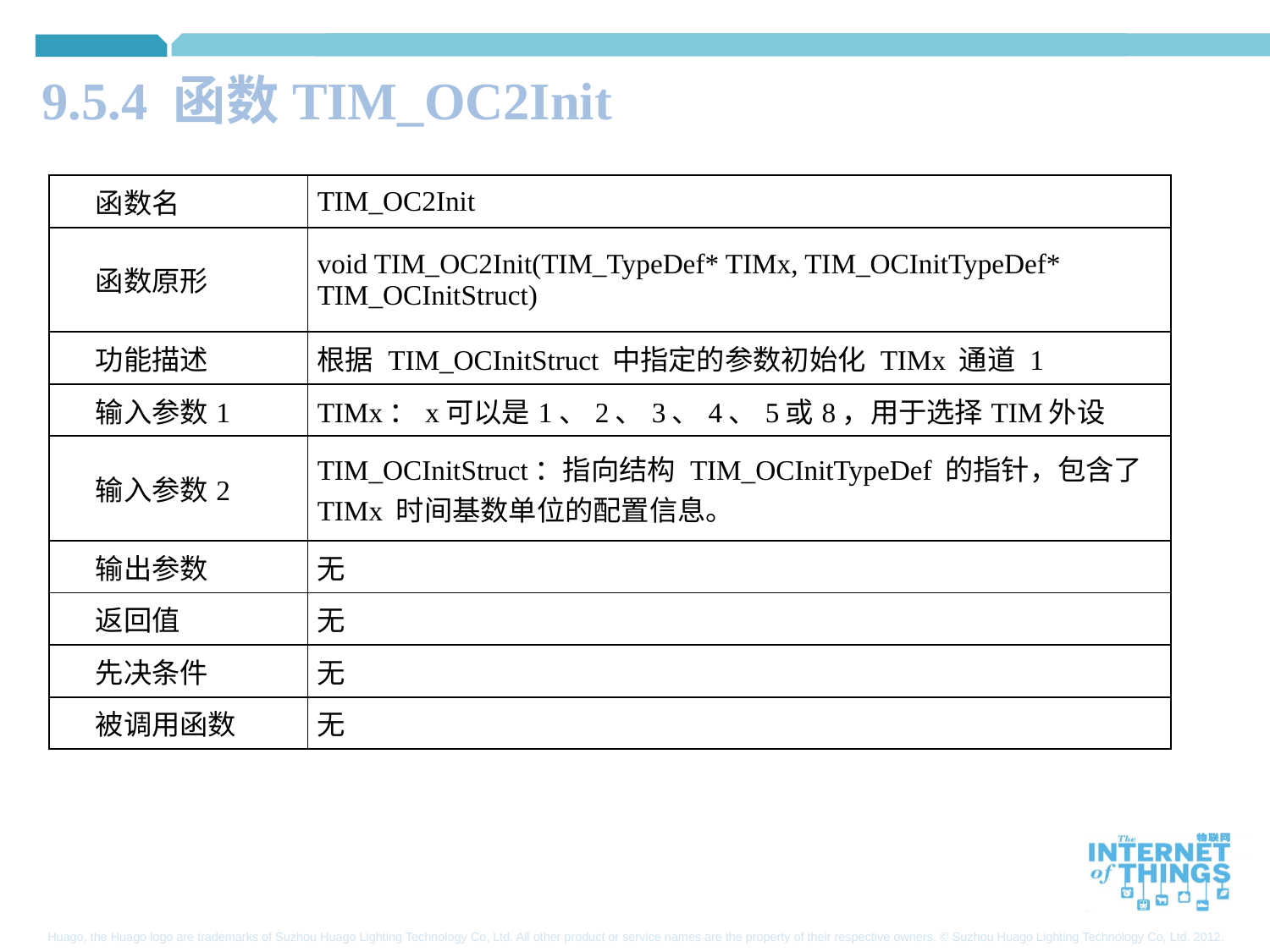

9.5.4 函数TIM_OC2Init
| 函数名 | TIM\_OC2Init |
| --- | --- |
| 函数原形 | void TIM\_OC2Init(TIM\_TypeDef\* TIMx, TIM\_OCInitTypeDef\* TIM\_OCInitStruct) |
| 功能描述 | 根据 TIM\_OCInitStruct 中指定的参数初始化 TIMx 通道 1 |
| 输入参数1 | TIMx：x可以是1、2、3、4、5或8，用于选择TIM外设 |
| 输入参数2 | TIM\_OCInitStruct：指向结构 TIM\_OCInitTypeDef 的指针，包含了 TIMx 时间基数单位的配置信息。 |
| 输出参数 | 无 |
| 返回值 | 无 |
| 先决条件 | 无 |
| 被调用函数 | 无 |